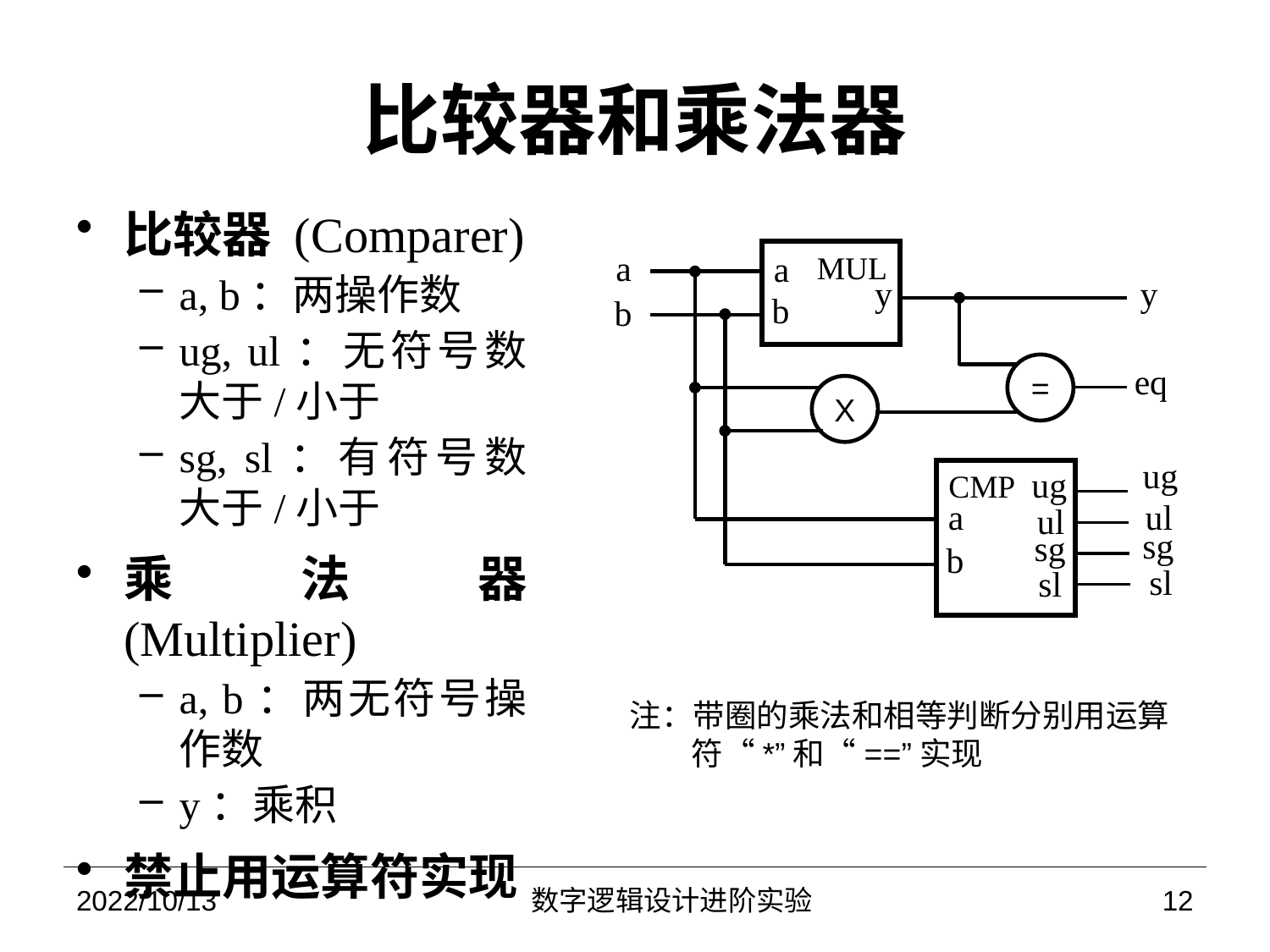

# 比较器和乘法器
比较器 (Comparer)
a, b：两操作数
ug, ul：无符号数大于/小于
sg, sl：有符号数大于/小于
乘法器 (Multiplier)
a, b：两无符号操作数
y：乘积
禁止用运算符实现
MUL
a
y
b
a
y
b
=
eq
X
ug
CMP
ug
a
ul
sg
b
sl
ul
sg
sl
注：带圈的乘法和相等判断分别用运算符“*”和“==”实现
2022/10/13
数字逻辑设计进阶实验
12